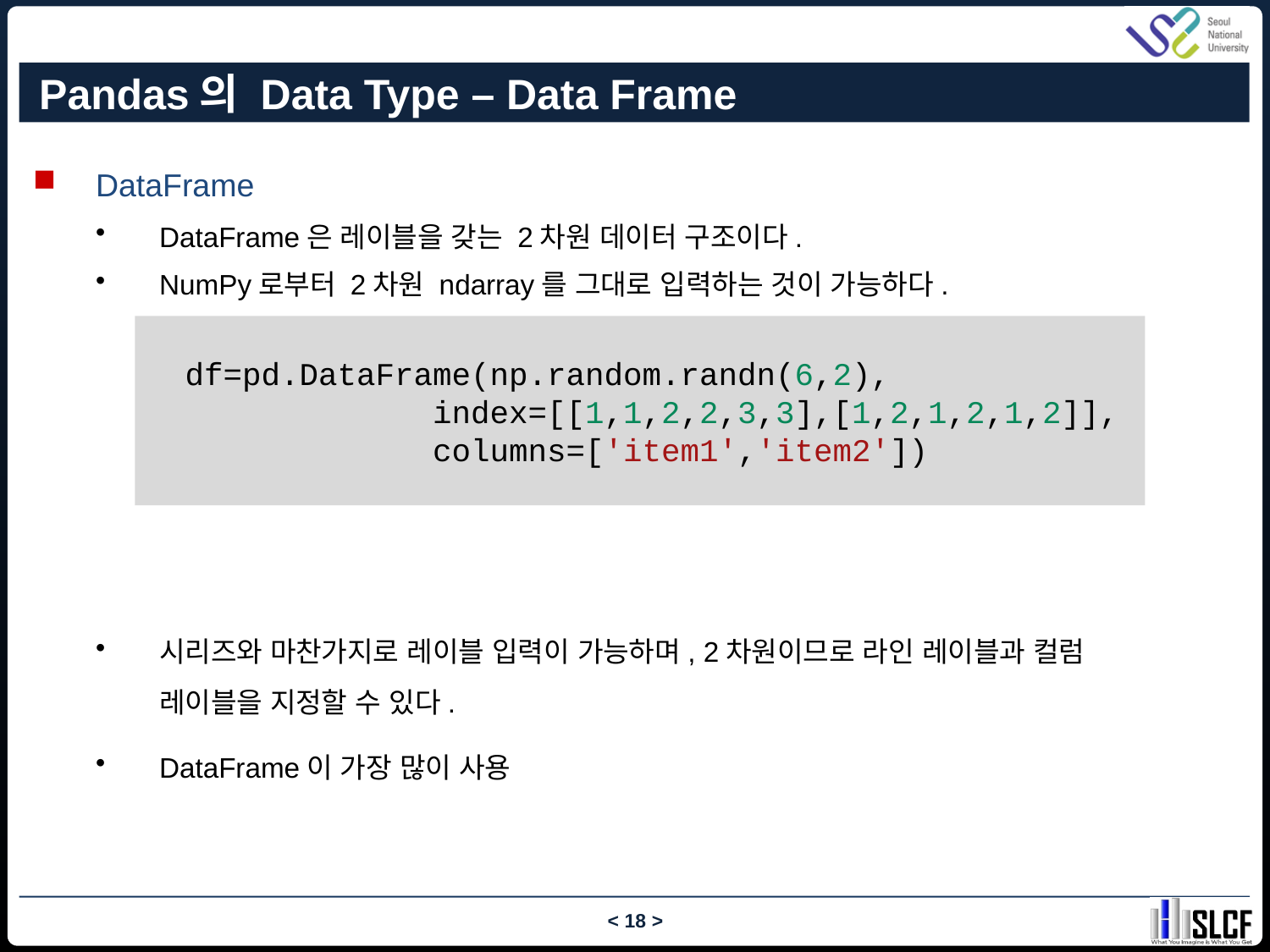

# Pandas의 Data Type – Data Frame
DataFrame
DataFrame은 레이블을 갖는 2차원 데이터 구조이다.
NumPy로부터 2차원 ndarray를 그대로 입력하는 것이 가능하다.

시리즈와 마찬가지로 레이블 입력이 가능하며, 2차원이므로 라인 레이블과 컬럼 레이블을 지정할 수 있다.
DataFrame이 가장 많이 사용

df=pd.DataFrame(np.random.randn(6,2),
             index=[[1,1,2,2,3,3],[1,2,1,2,1,2]],
             columns=['item1','item2'])